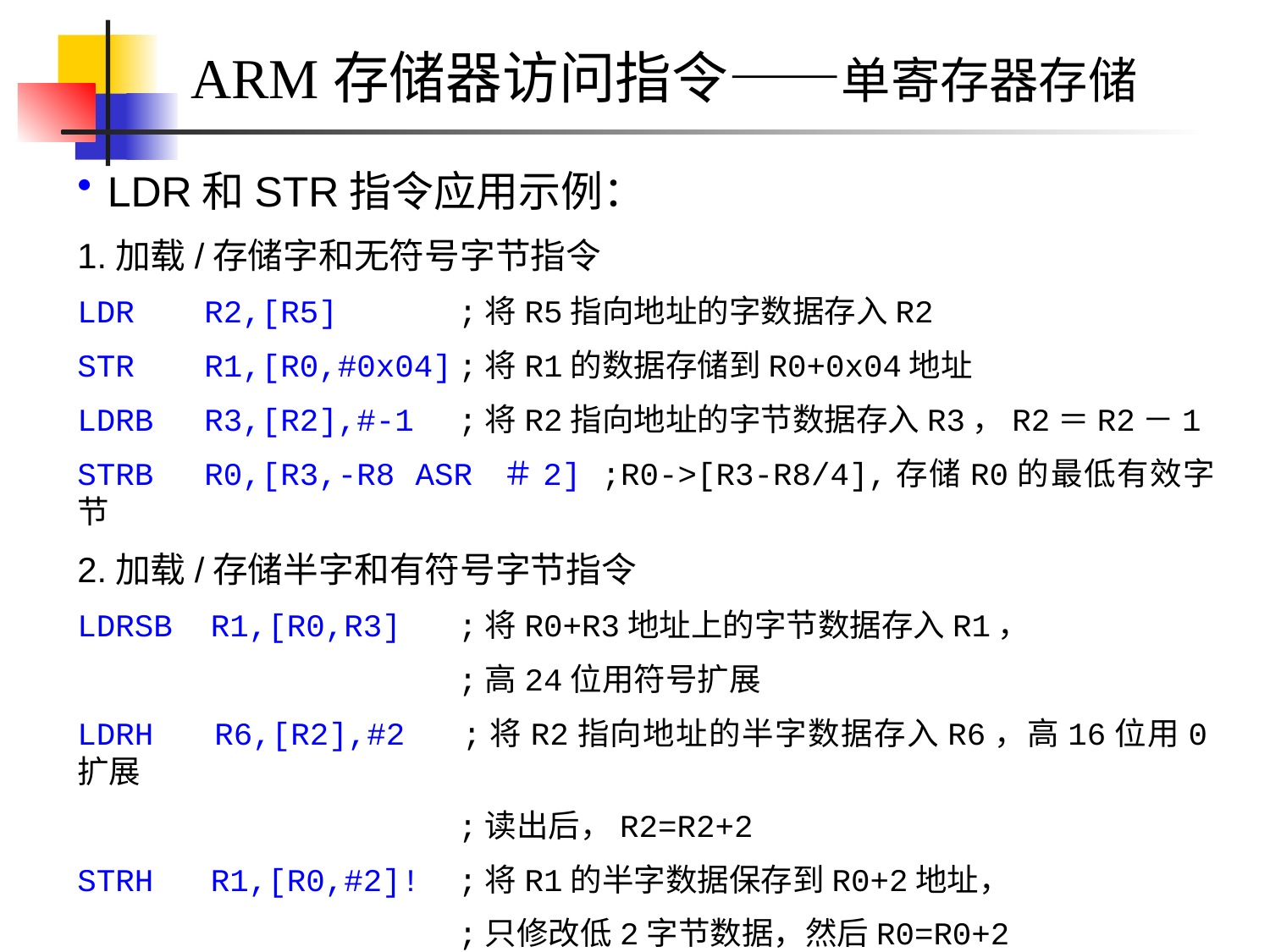

ARM存储器访问指令——单寄存器存储
LDR和STR指令应用示例：
1.加载/存储字和无符号字节指令
LDR	R2,[R5]	;将R5指向地址的字数据存入R2
STR	R1,[R0,#0x04]	;将R1的数据存储到R0+0x04地址
LDRB	R3,[R2],#-1 	;将R2指向地址的字节数据存入R3，R2＝R2－1
STRB	R0,[R3,-R8 ASR ＃2] ;R0->[R3-R8/4],存储R0的最低有效字节
2.加载/存储半字和有符号字节指令
LDRSB  R1,[R0,R3]	;将R0+R3地址上的字节数据存入R1，
			;高24位用符号扩展
LDRH   R6,[R2],#2	;将R2指向地址的半字数据存入R6，高16位用0扩展
			;读出后，R2=R2+2
STRH   R1,[R0,#2]!	;将R1的半字数据保存到R0+2地址，
			;只修改低2字节数据，然后R0=R0+2